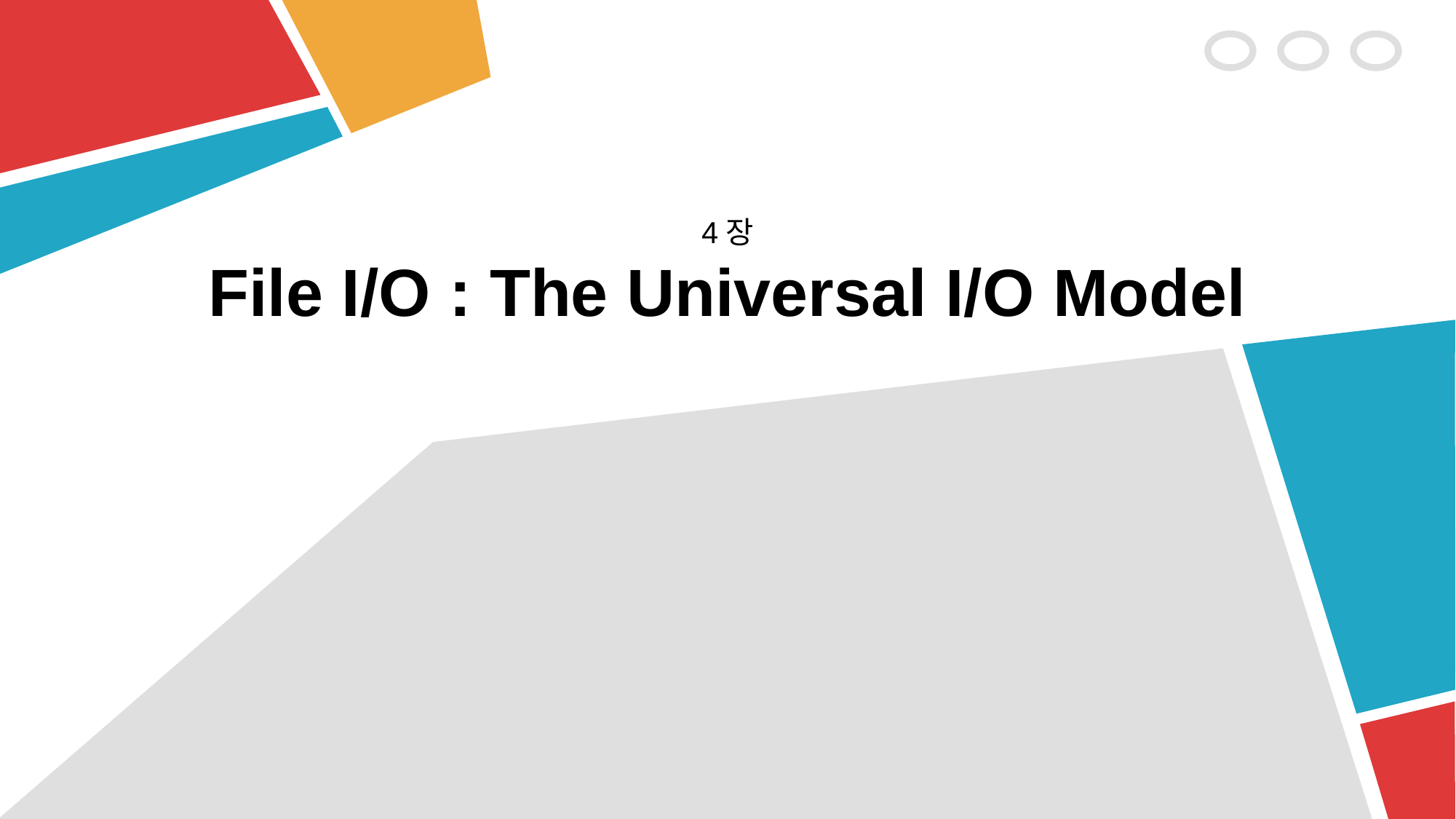

# 4장 File I/O : The Universal I/O Model